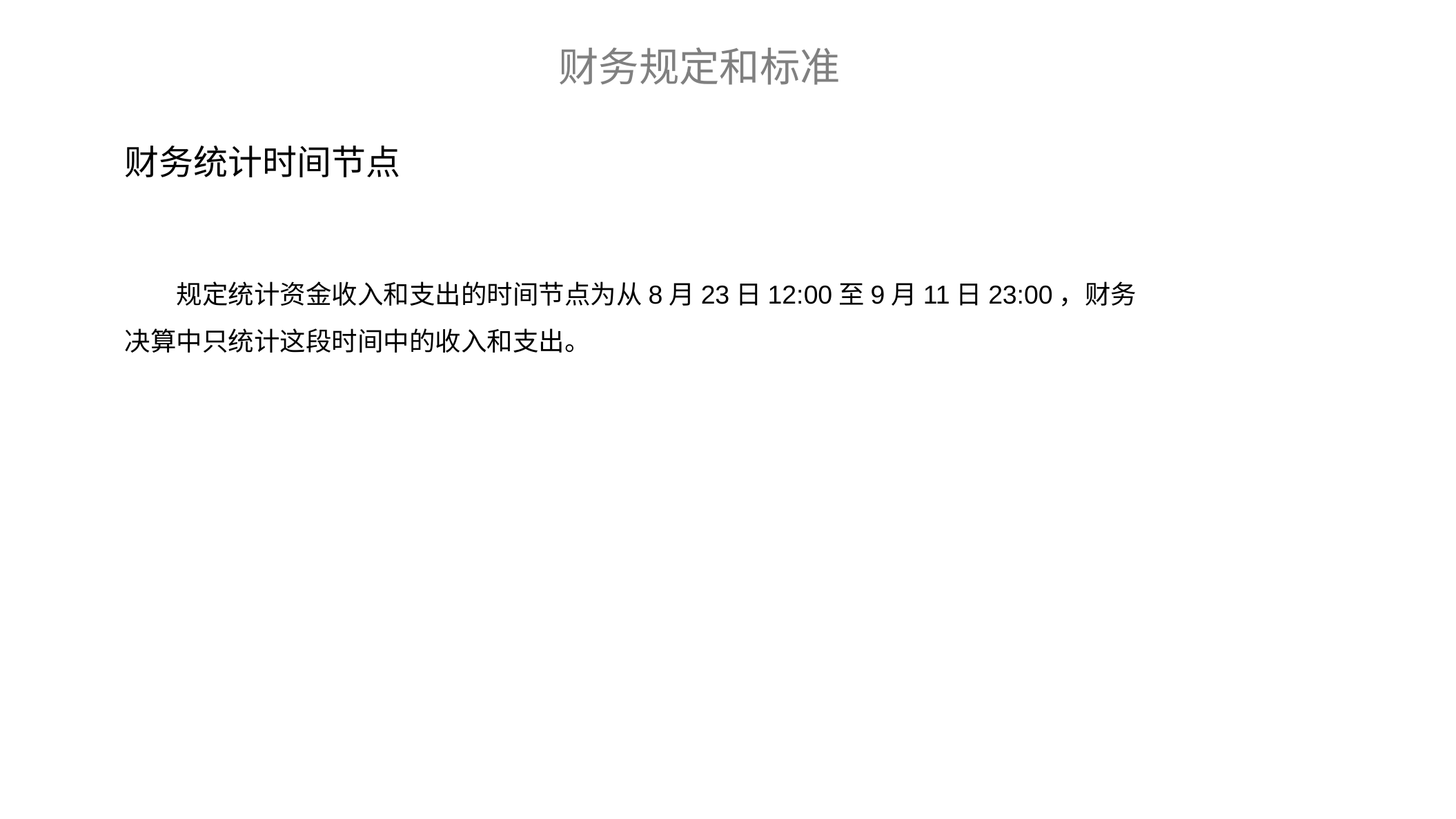

财务规定和标准
财务统计时间节点
规定统计资金收入和支出的时间节点为从8月23日12:00至9月11日23:00，财务决算中只统计这段时间中的收入和支出。